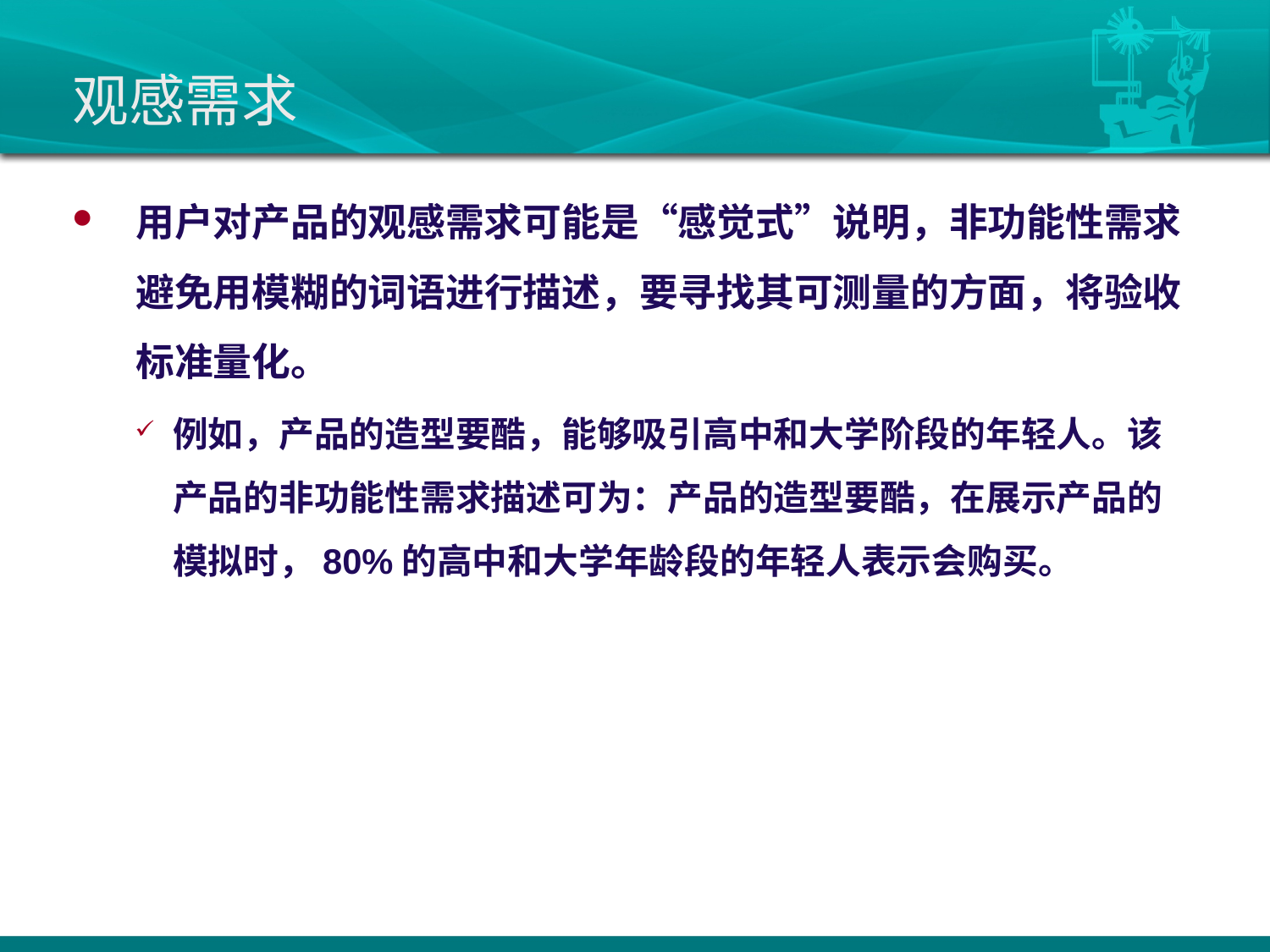

# 观感需求
用户对产品的观感需求可能是“感觉式”说明，非功能性需求避免用模糊的词语进行描述，要寻找其可测量的方面，将验收标准量化。
例如，产品的造型要酷，能够吸引高中和大学阶段的年轻人。该产品的非功能性需求描述可为：产品的造型要酷，在展示产品的模拟时，80%的高中和大学年龄段的年轻人表示会购买。